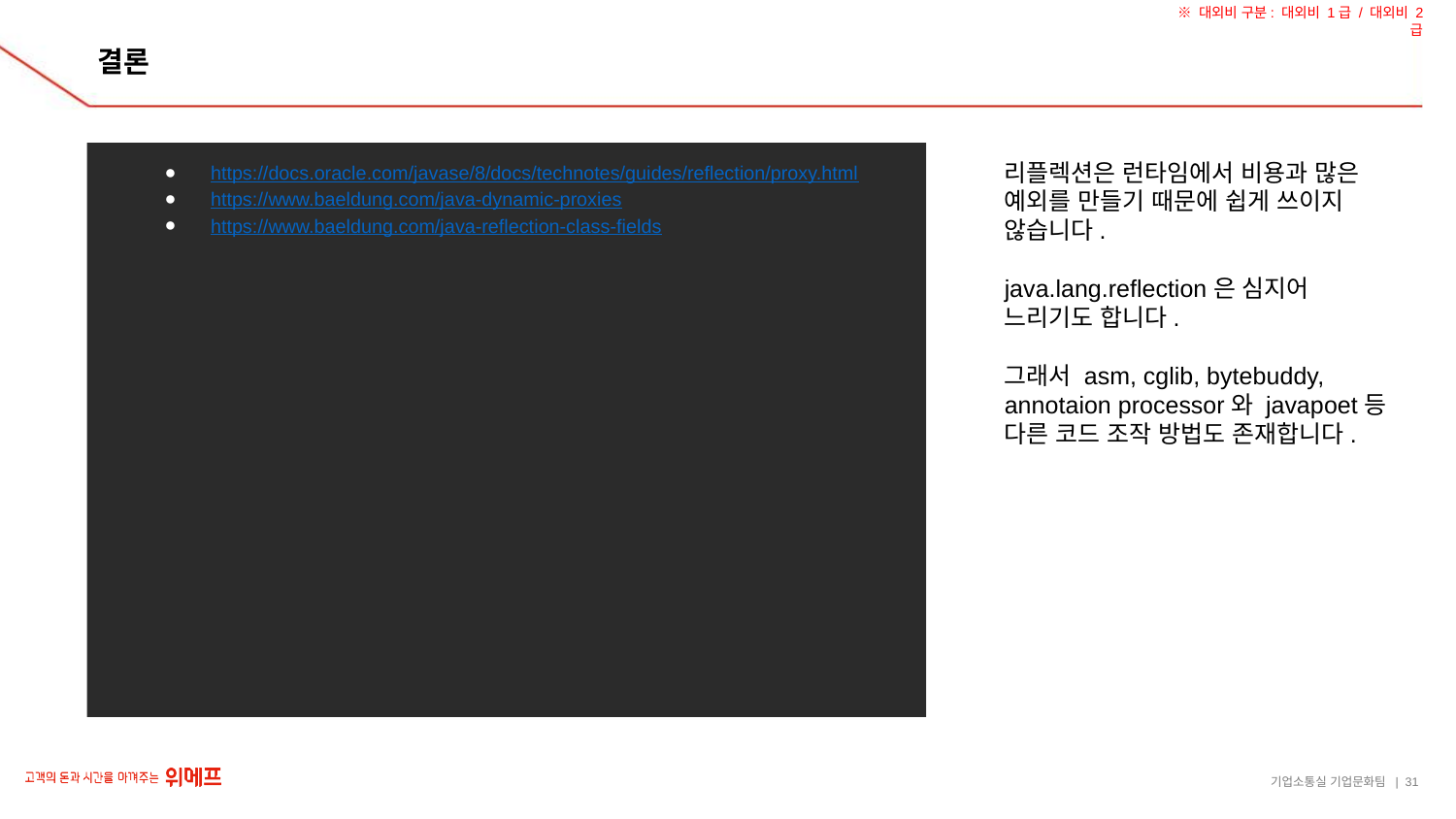

# 결론
https://docs.oracle.com/javase/8/docs/technotes/guides/reflection/proxy.html
https://www.baeldung.com/java-dynamic-proxies
https://www.baeldung.com/java-reflection-class-fields

리플렉션은 런타임에서 비용과 많은 예외를 만들기 때문에 쉽게 쓰이지 않습니다.

java.lang.reflection은 심지어 느리기도 합니다.

그래서 asm, cglib, bytebuddy, annotaion processor와 javapoet등 다른 코드 조작 방법도 존재합니다.